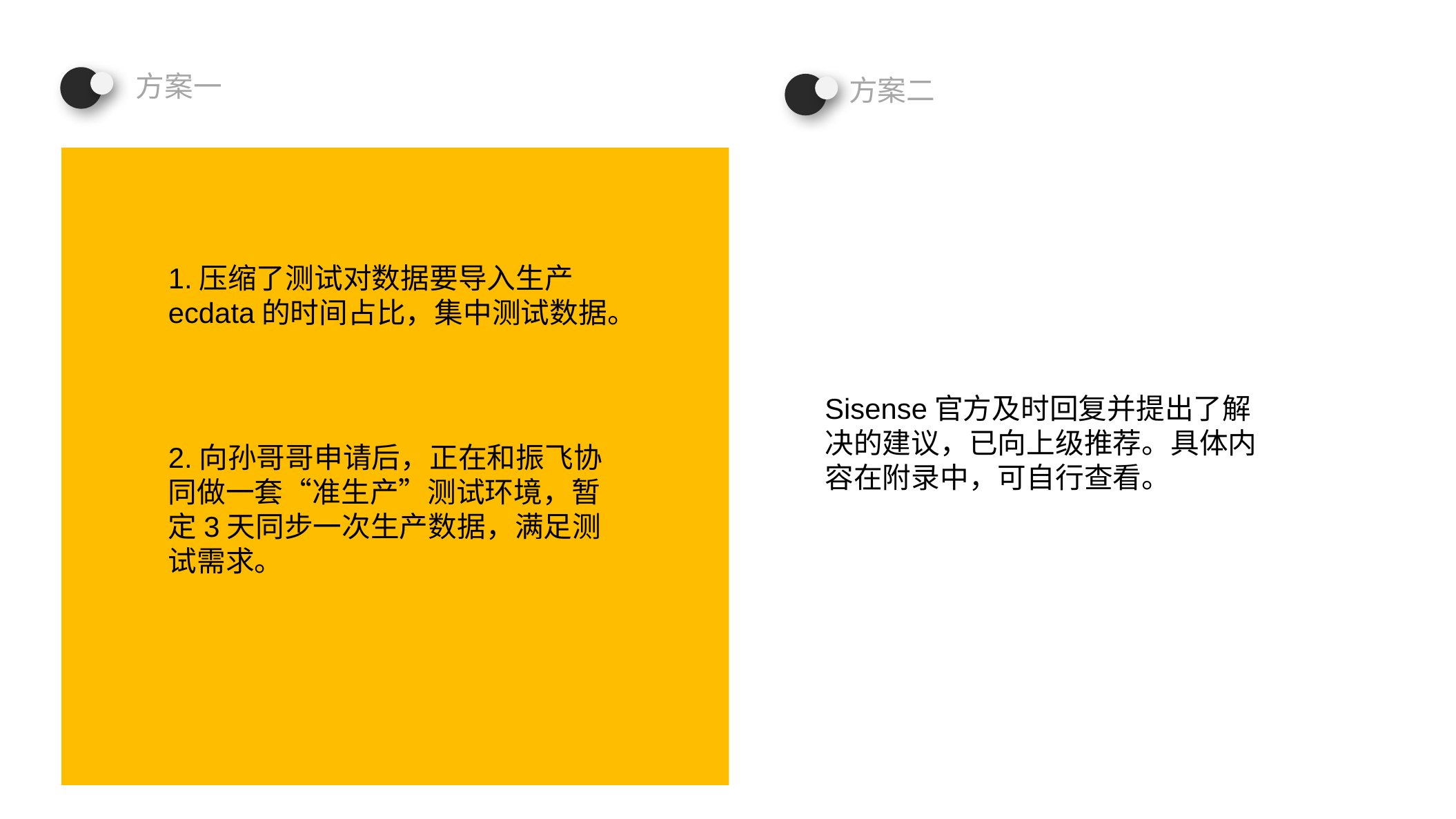

方案一
方案二

1.压缩了测试对数据要导入生产ecdata的时间占比，集中测试数据。
Sisense官方及时回复并提出了解决的建议，已向上级推荐。具体内容在附录中，可自行查看。
2.向孙哥哥申请后，正在和振飞协同做一套“准生产”测试环境，暂定3天同步一次生产数据，满足测试需求。